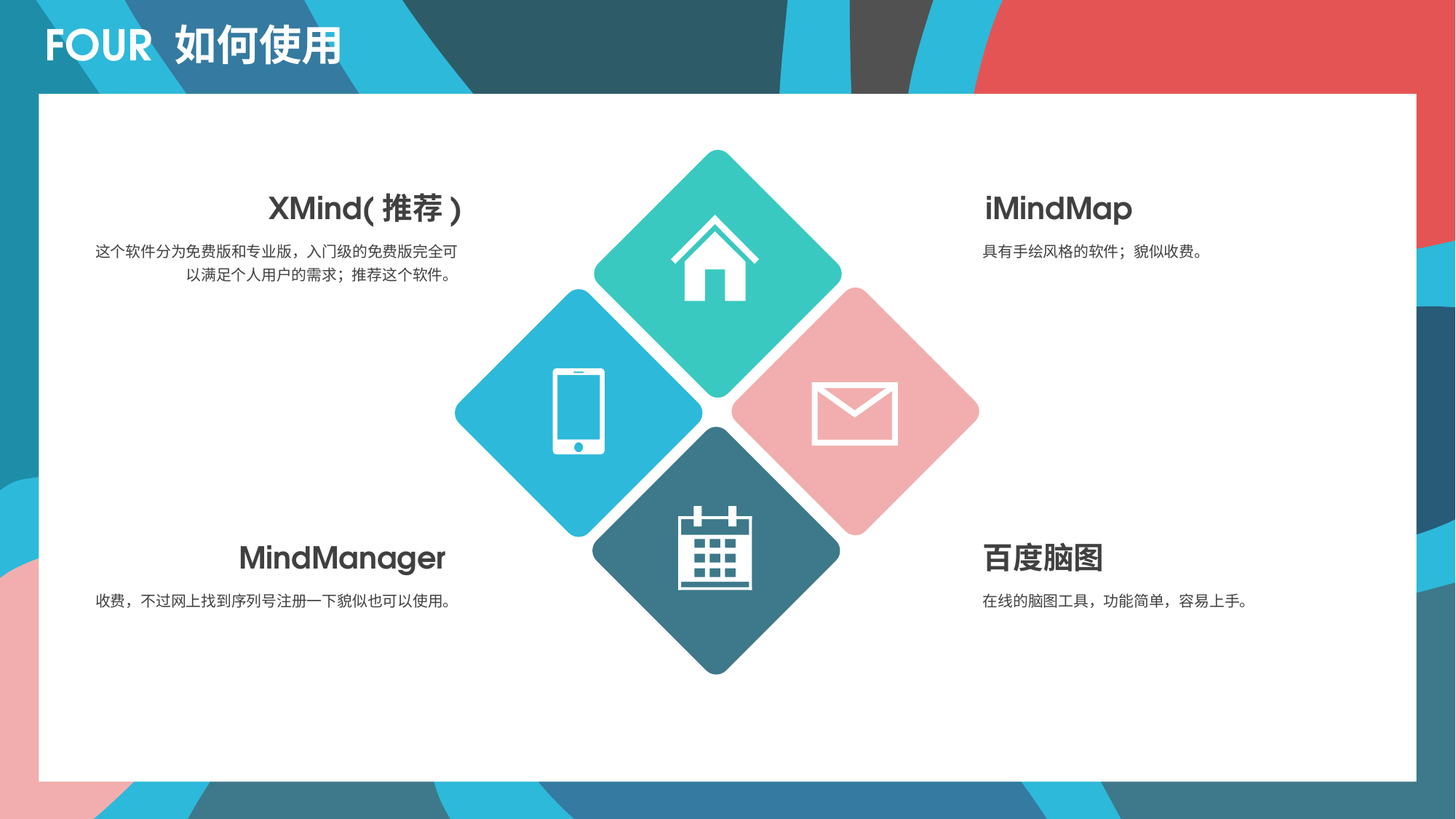

FOUR 如何使用
XMind(推荐)
iMindMap

这个软件分为免费版和专业版，入门级的免费版完全可以满足个人用户的需求；推荐这个软件。
具有手绘风格的软件；貌似收费。

MindManager
百度脑图
收费，不过网上找到序列号注册一下貌似也可以使用。
在线的脑图工具，功能简单，容易上手。